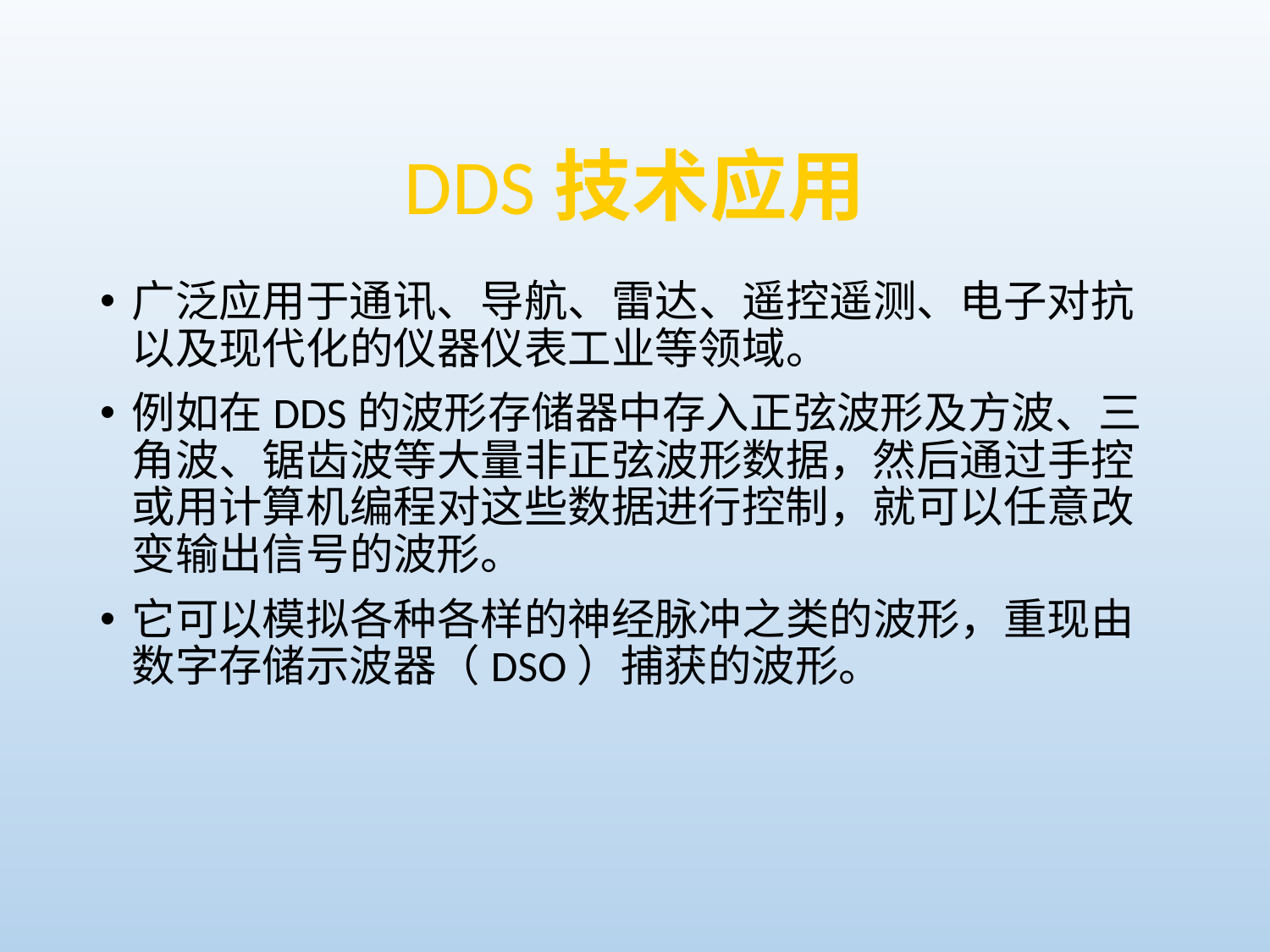

# DDS技术应用
广泛应用于通讯、导航、雷达、遥控遥测、电子对抗以及现代化的仪器仪表工业等领域。
例如在DDS的波形存储器中存入正弦波形及方波、三角波、锯齿波等大量非正弦波形数据，然后通过手控或用计算机编程对这些数据进行控制，就可以任意改变输出信号的波形。
它可以模拟各种各样的神经脉冲之类的波形，重现由数字存储示波器（DSO）捕获的波形。